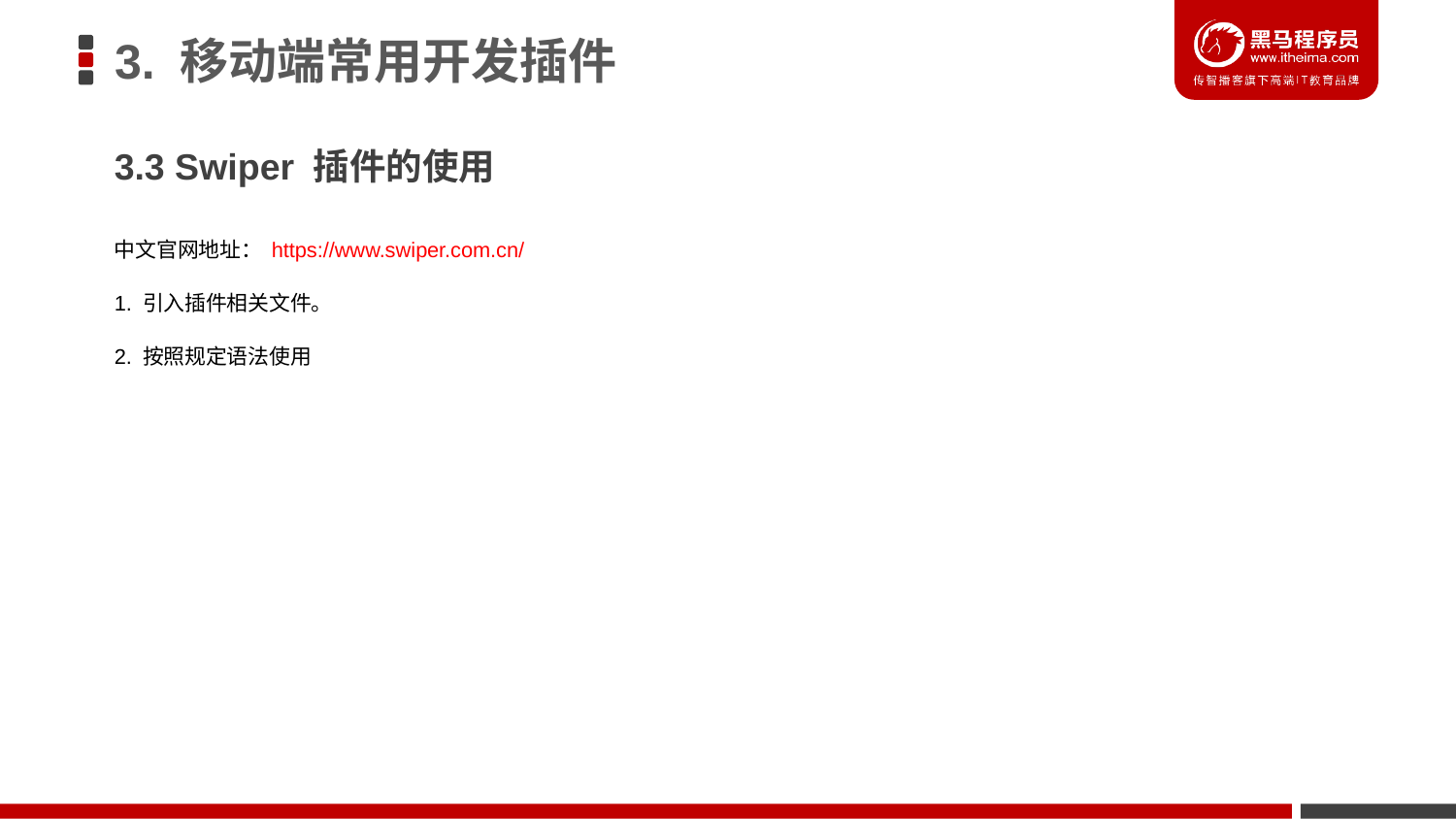

# 3. 移动端常用开发插件
3.3 Swiper 插件的使用
中文官网地址： https://www.swiper.com.cn/
1. 引入插件相关文件。
2. 按照规定语法使用